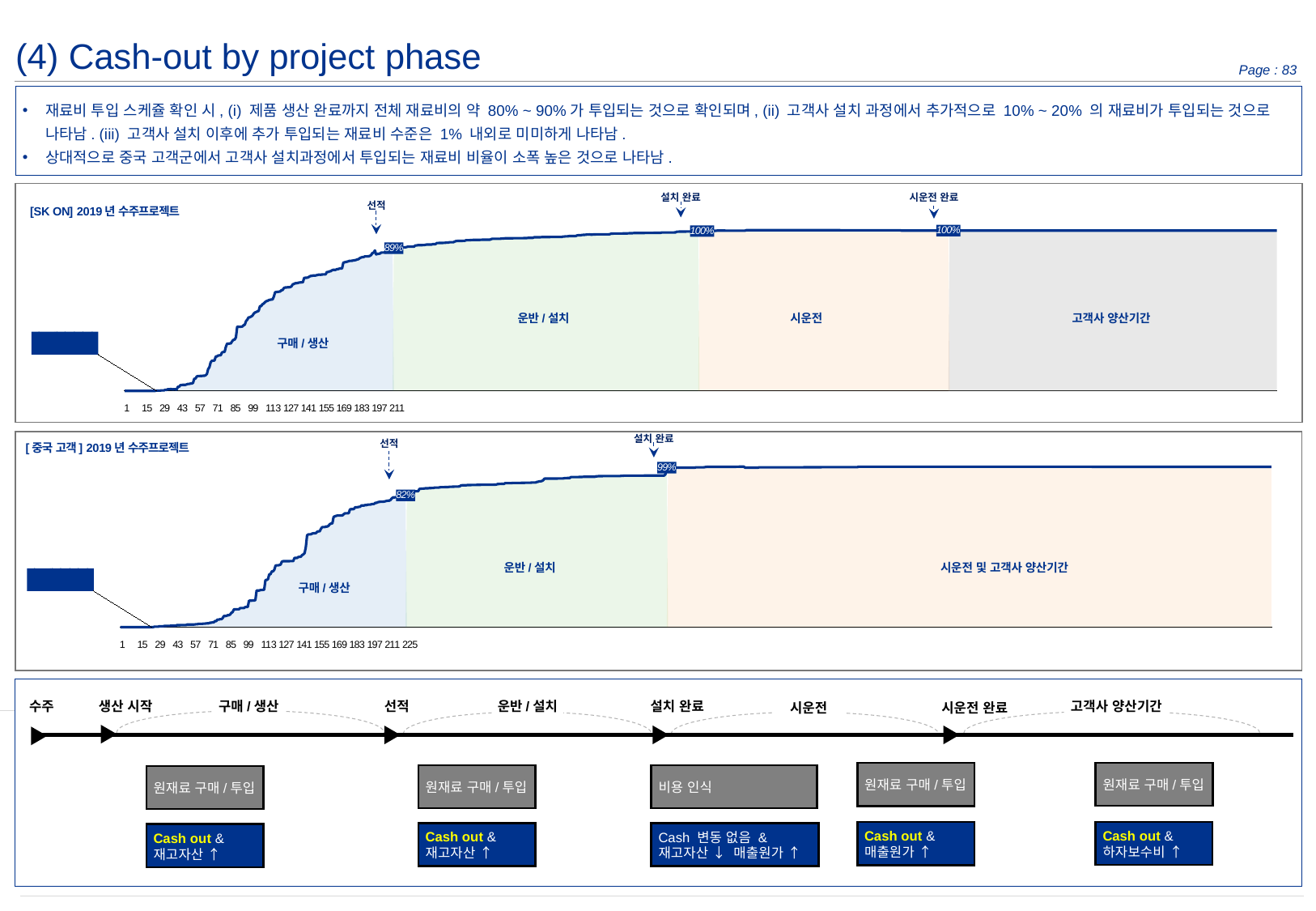

(4) Cash-out by project phase
재료비 투입 스케쥴 확인 시, (i) 제품 생산 완료까지 전체 재료비의 약 80% ~ 90%가 투입되는 것으로 확인되며, (ii) 고객사 설치 과정에서 추가적으로 10% ~ 20% 의 재료비가 투입되는 것으로 나타남. (iii) 고객사 설치 이후에 추가 투입되는 재료비 수준은 1% 내외로 미미하게 나타남.
상대적으로 중국 고객군에서 고객사 설치과정에서 투입되는 재료비 비율이 소폭 높은 것으로 나타남.

### Chart: [SK ON] 2019년 수주프로젝트

| Category |  |  |  |  |  |  |
|---|---|---|---|---|---|---|
설치 완료
시운전 완료
선적
운반/설치
시운전
고객사 양산기간
구매/생산

### Chart: [중국 고객] 2019년 수주프로젝트

| Category |  |  |  |  |  |
|---|---|---|---|---|---|
설치 완료
선적
운반/설치
시운전 및 고객사 양산기간
구매/생산

수주
생산 시작
구매/생산
선적
운반/설치
설치 완료
고객사 양산기간
시운전
시운전 완료

원재료 구매/투입
원재료 구매/투입
원재료 구매/투입
비용 인식
원재료 구매/투입

Cash out & 하자보수비 ↑
Cash out &
매출원가 ↑
Cash out &
재고자산 ↑
Cash 변동 없음 &
재고자산 ↓  매출원가 ↑
Cash out &
재고자산 ↑